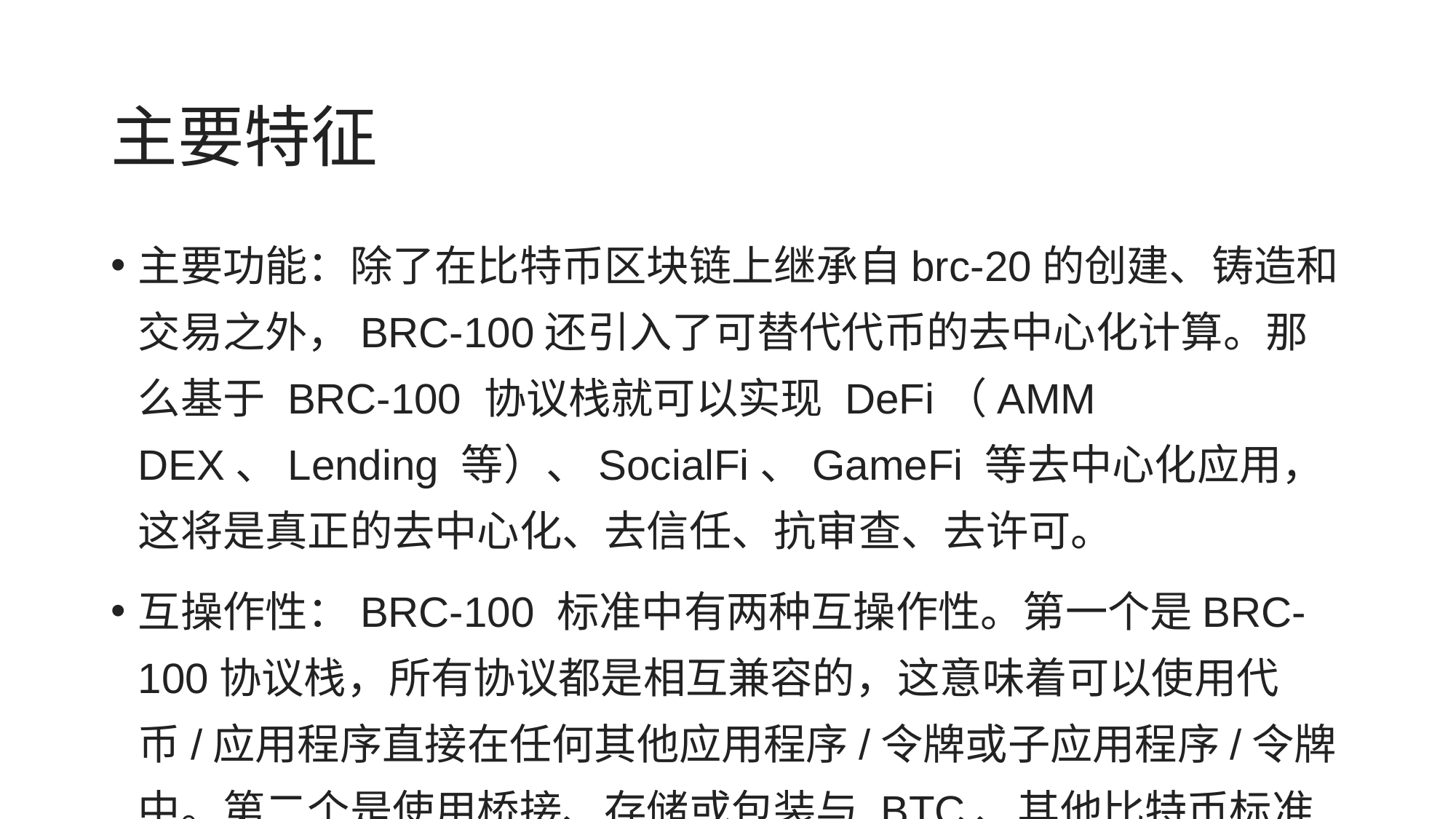

# 主要特征
主要功能：除了在比特币区块链上继承自brc-20的创建、铸造和交易之外，BRC-100还引入了可替代代币的去中心化计算。那么基于 BRC-100 协议栈就可以实现 DeFi（AMM DEX、Lending 等）、SocialFi、GameFi 等去中心化应用，这将是真正的去中心化、去信任、抗审查、去许可。
互操作性：BRC-100 标准中有两种互操作性。第一个是BRC-100协议栈，所有协议都是相互兼容的，这意味着可以使用代币/应用程序直接在任何其他应用程序/令牌或子应用程序/令牌中。第二个是使用桥接、存储或包装与 BTC、其他比特币标准（例如 brc-20）或第 1 层链（例如以太坊、Stacks 等）进行交互。
安全性：BRC-100支持UTXO模型和状态机模型。